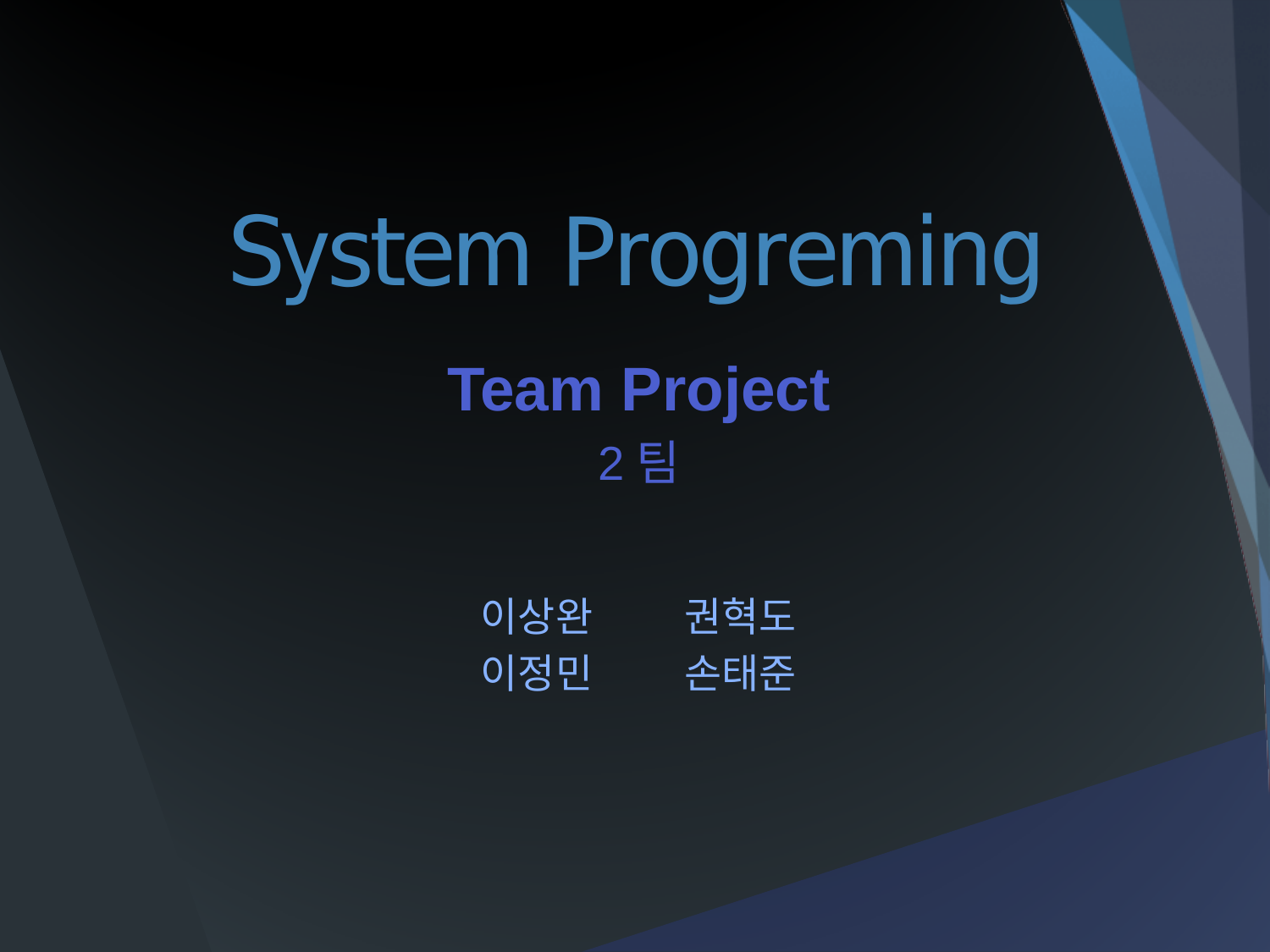

# System Progreming
Team Project
2팀
이상완        권혁도
이정민        손태준